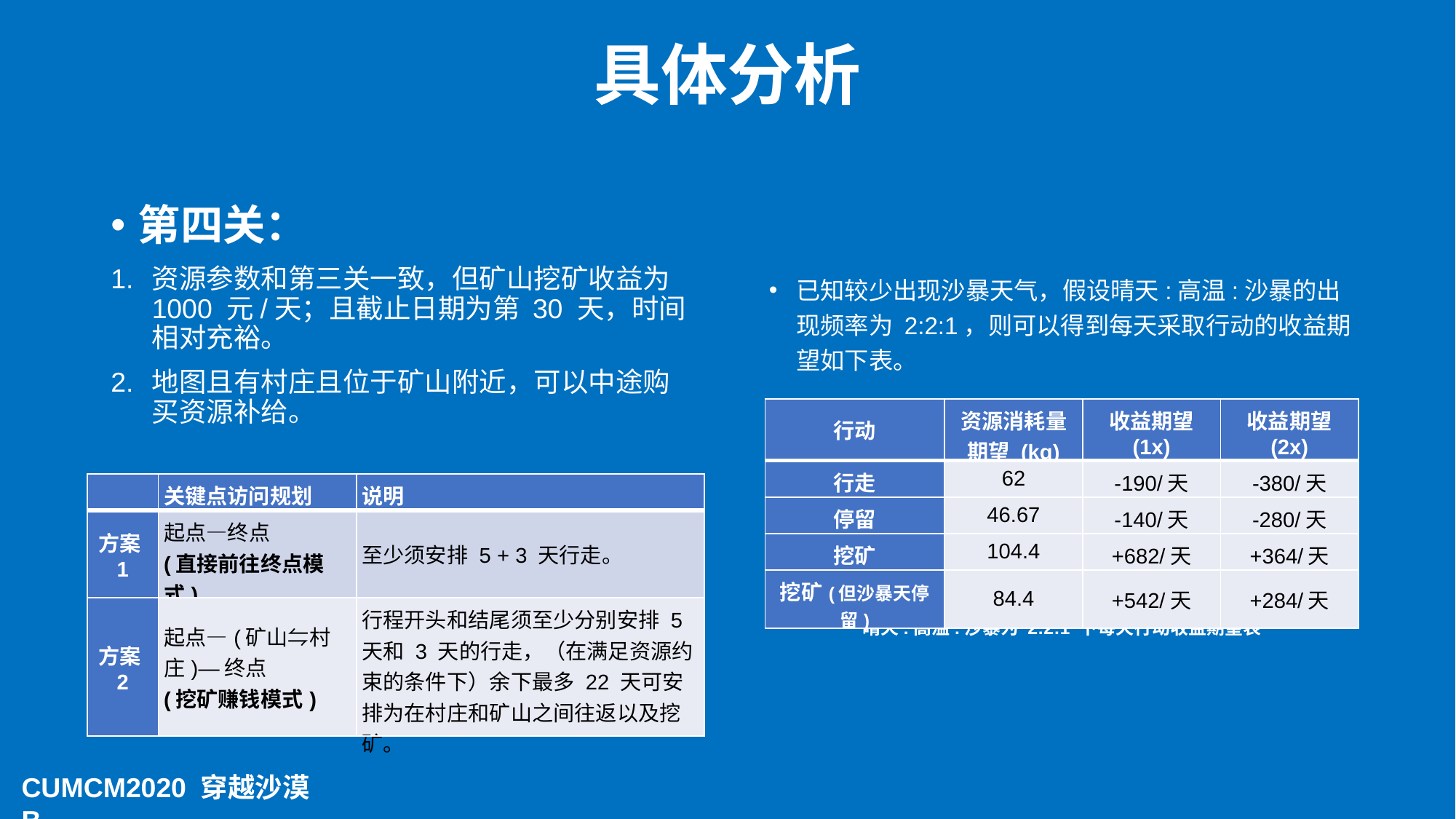

# 具体分析
第四关：
资源参数和第三关一致，但矿山挖矿收益为 1000 元/天；且截止日期为第 30 天，时间相对充裕。
地图且有村庄且位于矿山附近，可以中途购买资源补给。

已知较少出现沙暴天气，假设晴天:高温:沙暴的出现频率为 2:2:1，则可以得到每天采取行动的收益期望如下表。
| 行动 | 资源消耗量期望 (kg) | 收益期望 (1x) | 收益期望 (2x) |
| --- | --- | --- | --- |
| 行走 | 62 | -190/天 | -380/天 |
| 停留 | 46.67 | -140/天 | -280/天 |
| 挖矿 | 104.4 | +682/天 | +364/天 |
| 挖矿(但沙暴天停留) | 84.4 | +542/天 | +284/天 |
|  | 关键点访问规划 | 说明 |
| --- | --- | --- |
| 方案1 | 起点—终点 (直接前往终点模式) | 至少须安排 5 + 3 天行走。 |
| 方案2 | 起点—(矿山⇋村庄)—终点 (挖矿赚钱模式) | 行程开头和结尾须至少分别安排 5 天和 3 天的行走，（在满足资源约束的条件下）余下最多 22 天可安排为在村庄和矿山之间往返以及挖矿。 |
晴天:高温:沙暴为 2:2:1 下每天行动收益期望表
CUMCM2020 穿越沙漠B